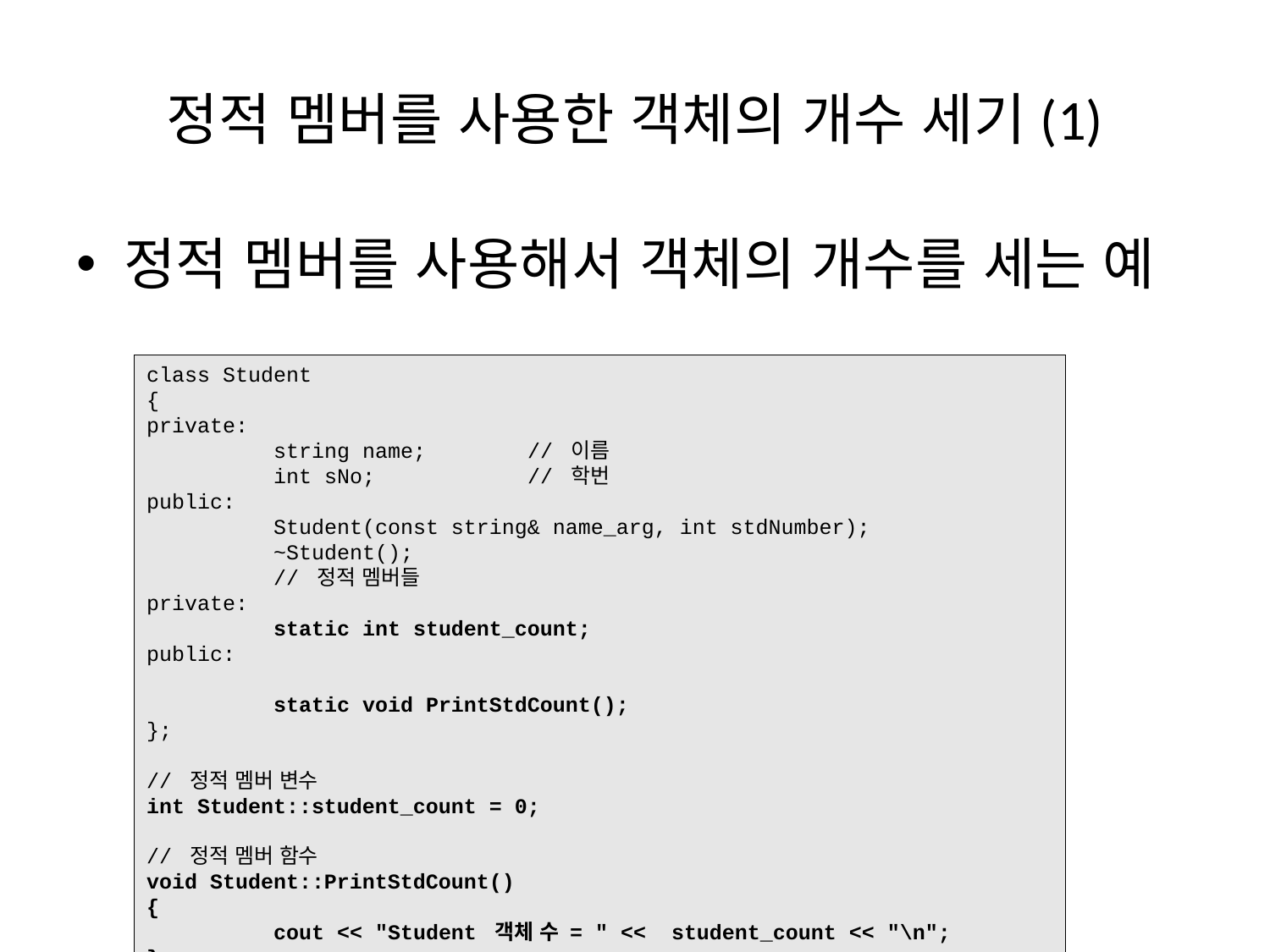

# 정적 멤버를 사용한 객체의 개수 세기(1)
정적 멤버를 사용해서 객체의 개수를 세는 예

class Student
{
private:
	string name;	// 이름
	int sNo;		// 학번
public:
	Student(const string& name_arg, int stdNumber);
	~Student();
	// 정적 멤버들
private:
	static int student_count;
public:

	static void PrintStdCount();
};

// 정적 멤버 변수
int Student::student_count = 0;

// 정적 멤버 함수
void Student::PrintStdCount()
{
	cout << "Student 객체 수 = " <<  student_count << "\n";
}